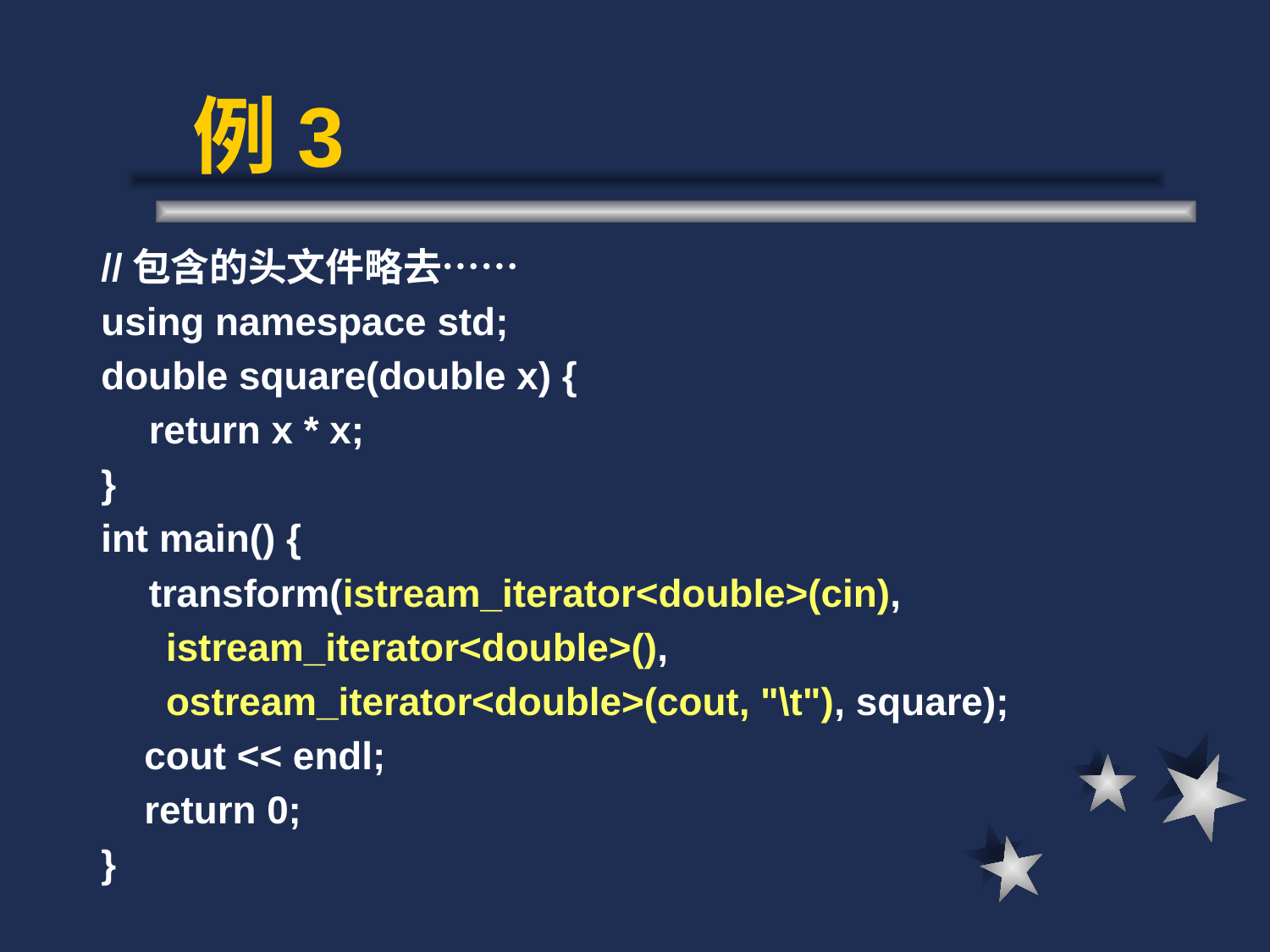

# 例3
//包含的头文件略去……
using namespace std;
double square(double x) {
	return x * x;
}
int main() {
	transform(istream_iterator<double>(cin),
      istream_iterator<double>(),
      ostream_iterator<double>(cout, "\t"), square);
    cout << endl;
    return 0;
}
8